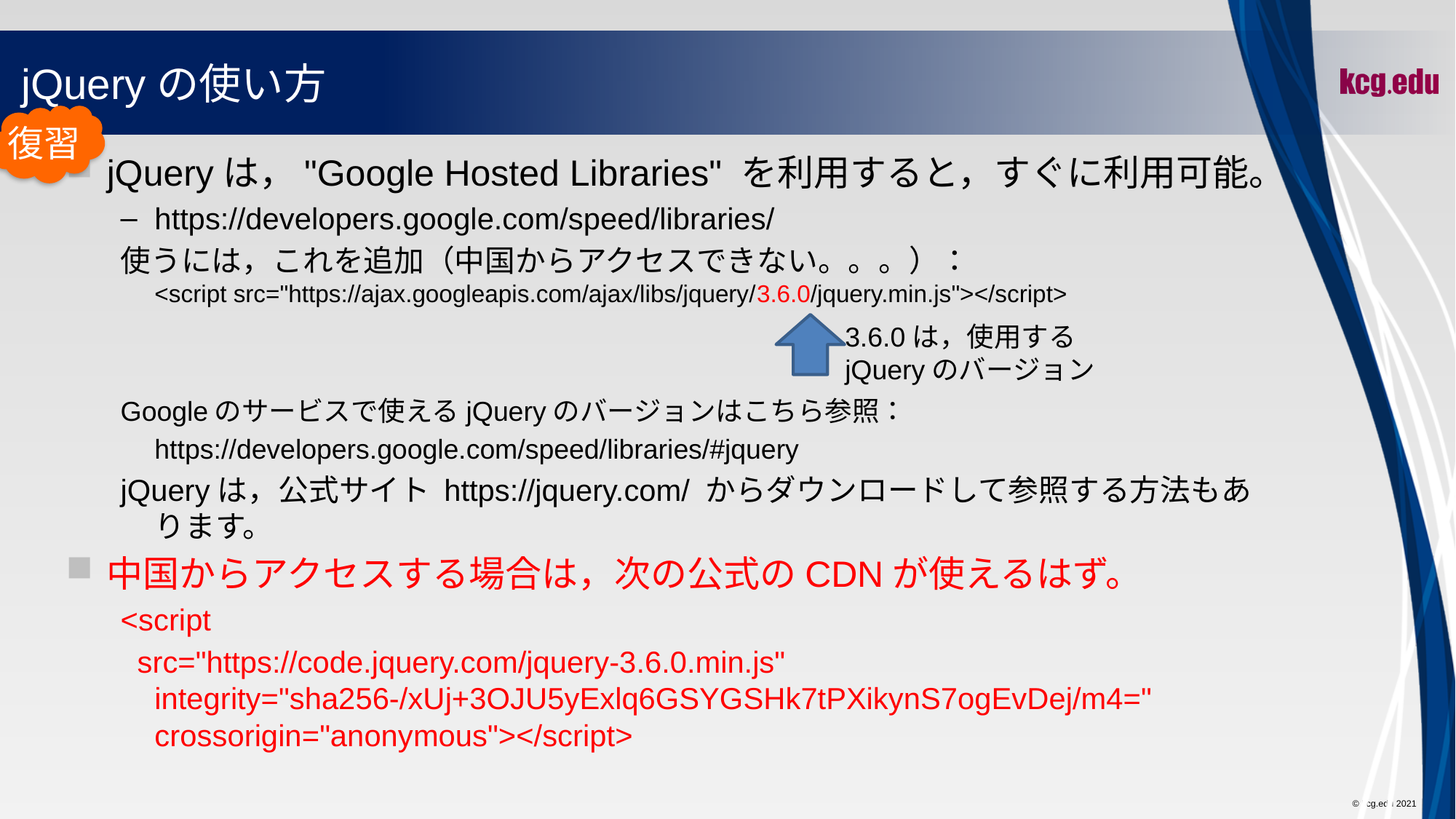

# jQueryの使い方
復習
jQueryは，"Google Hosted Libraries" を利用すると，すぐに利用可能。
https://developers.google.com/speed/libraries/
使うには，これを追加（中国からアクセスできない。。。）：
<script src="https://ajax.googleapis.com/ajax/libs/jquery/3.6.0/jquery.min.js"></script>

Googleのサービスで使えるjQueryのバージョンはこちら参照：
	https://developers.google.com/speed/libraries/#jquery
jQueryは，公式サイト https://jquery.com/ からダウンロードして参照する方法もあります。
中国からアクセスする場合は，次の公式のCDNが使えるはず。
<script
  src="https://code.jquery.com/jquery-3.6.0.min.js"  integrity="sha256-/xUj+3OJU5yExlq6GSYGSHk7tPXikynS7ogEvDej/m4="  crossorigin="anonymous"></script>

3.6.0は，使用する
jQueryのバージョン